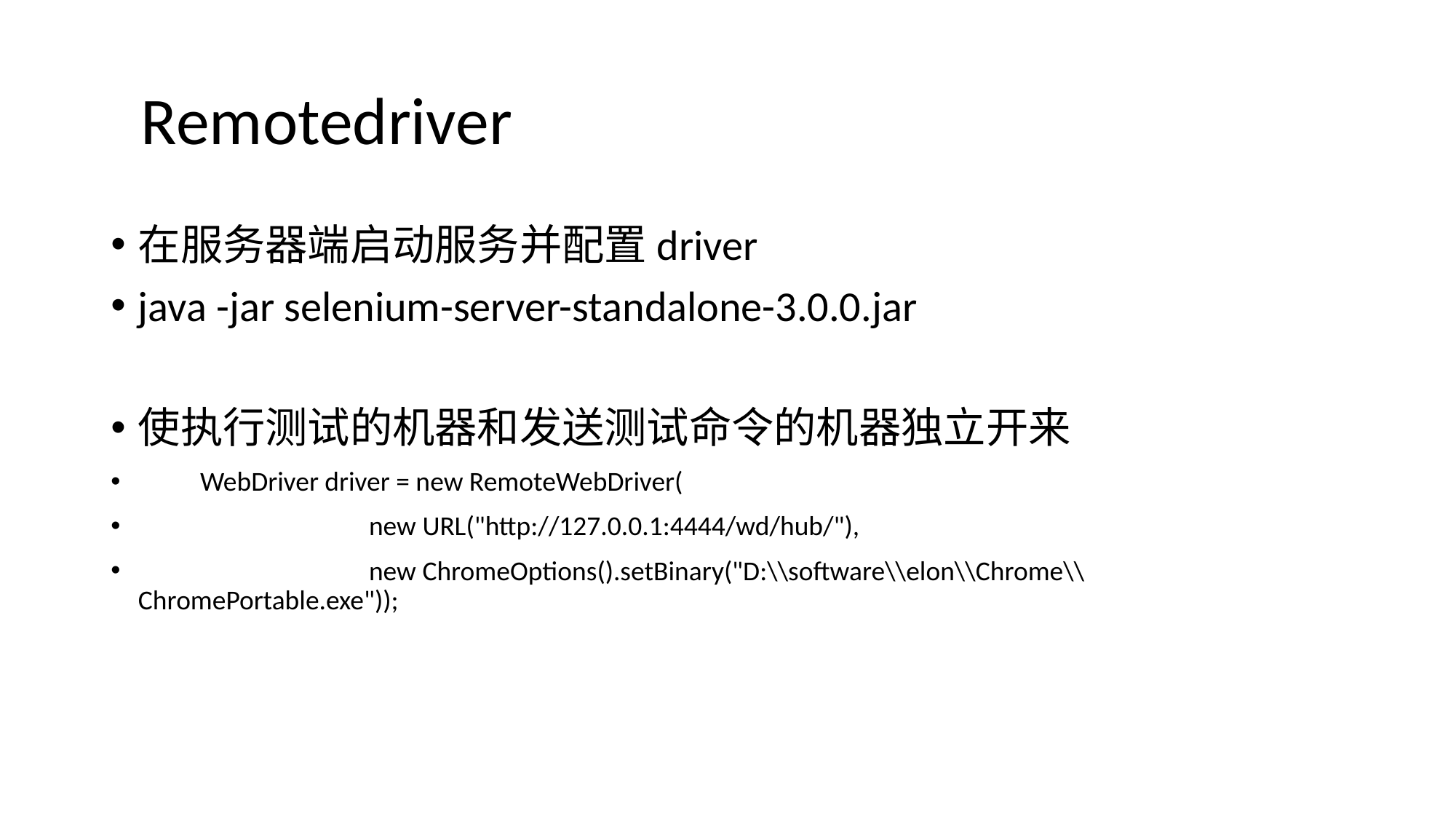

# Remotedriver
在服务器端启动服务并配置driver
java -jar selenium-server-standalone-3.0.0.jar

使执行测试的机器和发送测试命令的机器独立开来
          WebDriver driver = new RemoteWebDriver(
        		  new URL("http://127.0.0.1:4444/wd/hub/"),
        		  new ChromeOptions().setBinary("D:\\software\\elon\\Chrome\\ChromePortable.exe"));